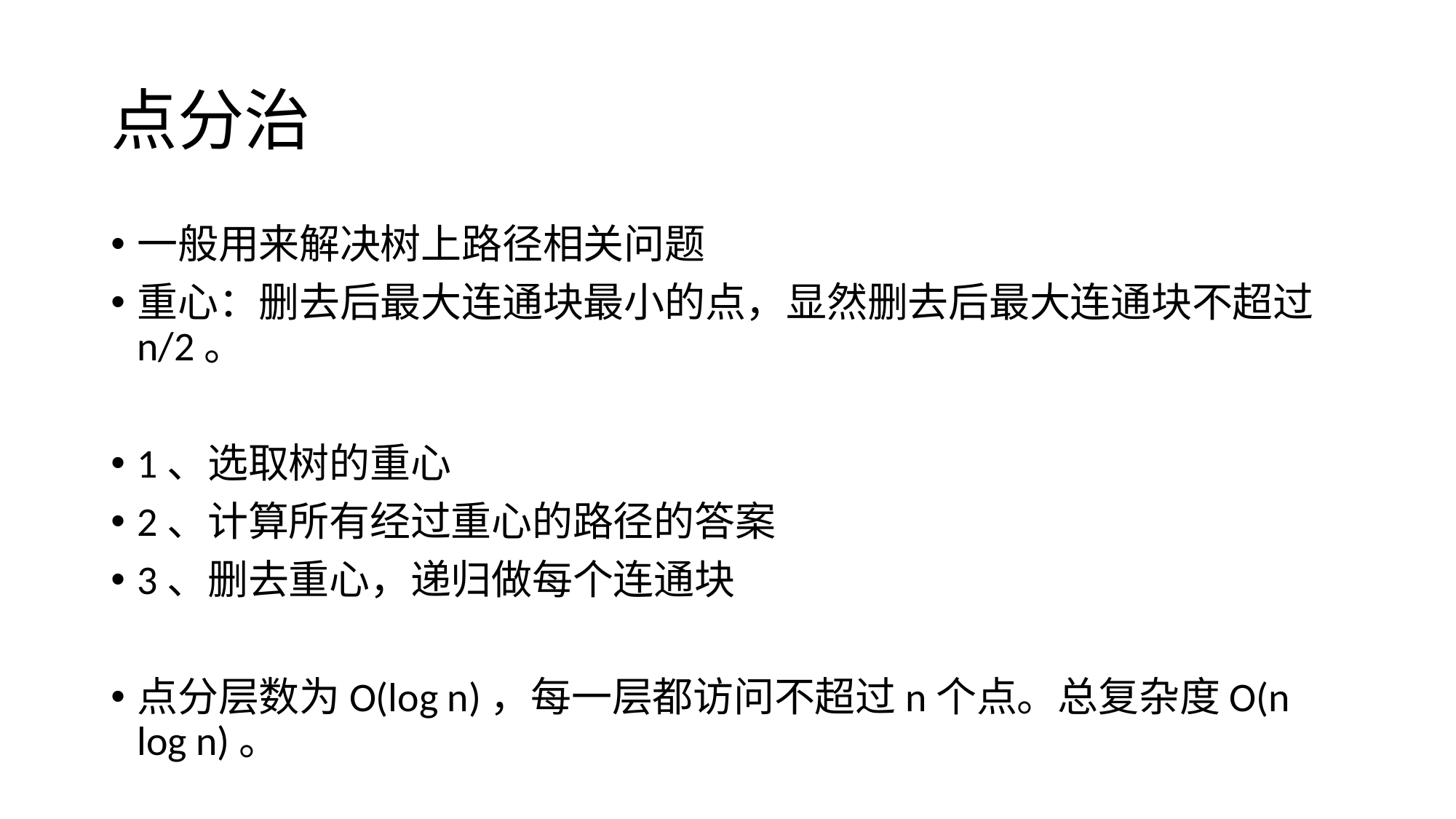

# 点分治
一般用来解决树上路径相关问题
重心：删去后最大连通块最小的点，显然删去后最大连通块不超过n/2。

1、选取树的重心
2、计算所有经过重心的路径的答案
3、删去重心，递归做每个连通块

点分层数为O(log n)，每一层都访问不超过n个点。总复杂度O(n log n)。